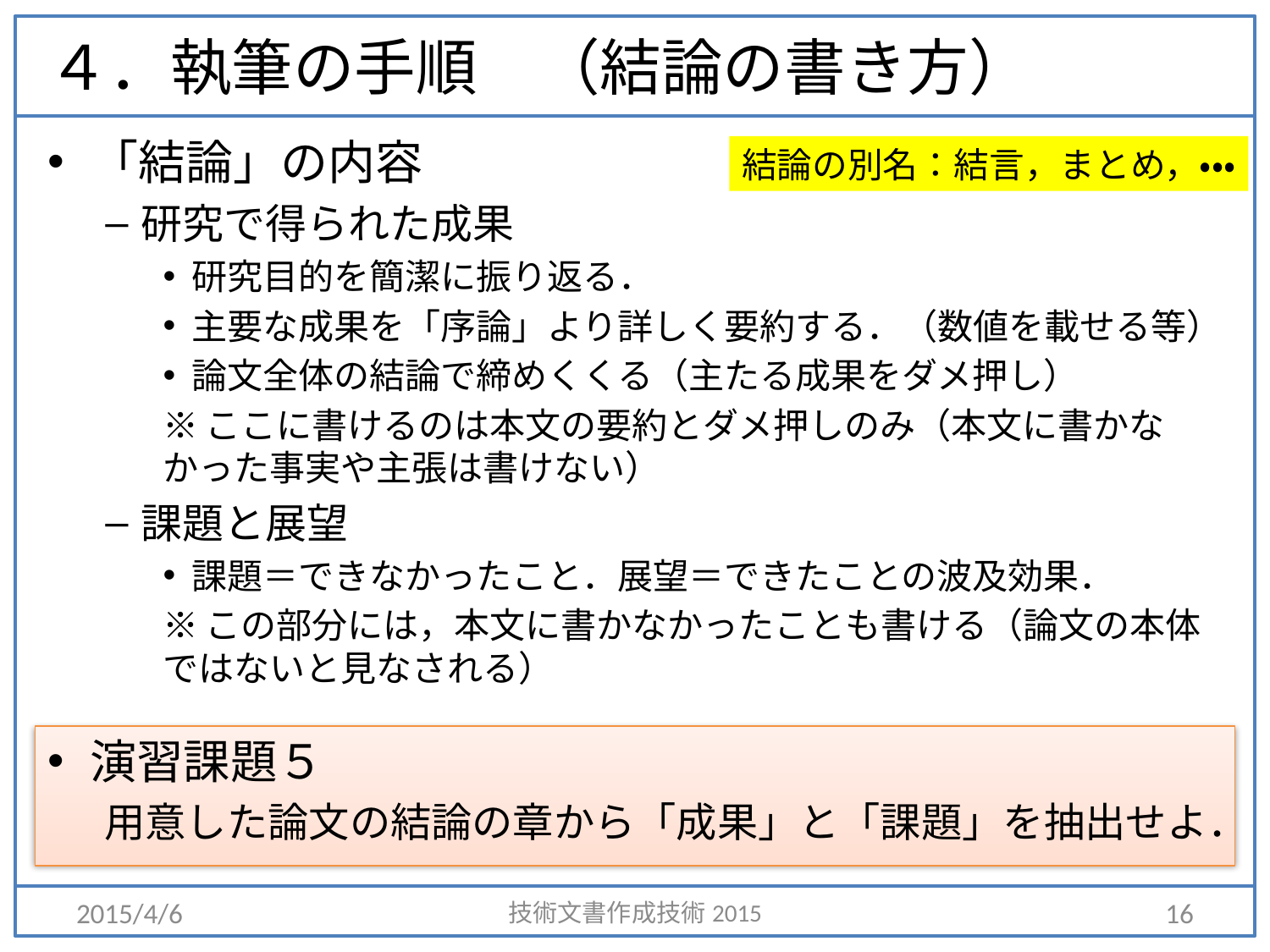

# ４．執筆の手順　（結論の書き方）
「結論」の内容
研究で得られた成果
研究目的を簡潔に振り返る．
主要な成果を「序論」より詳しく要約する．（数値を載せる等）
論文全体の結論で締めくくる（主たる成果をダメ押し）
※ここに書けるのは本文の要約とダメ押しのみ（本文に書かなかった事実や主張は書けない）
課題と展望
課題＝できなかったこと．展望＝できたことの波及効果．
※この部分には，本文に書かなかったことも書ける（論文の本体ではないと見なされる）
結論の別名：結言，まとめ，・・・
演習課題５
用意した論文の結論の章から「成果」と「課題」を抽出せよ．
2015/4/6
技術文書作成技術2015
16